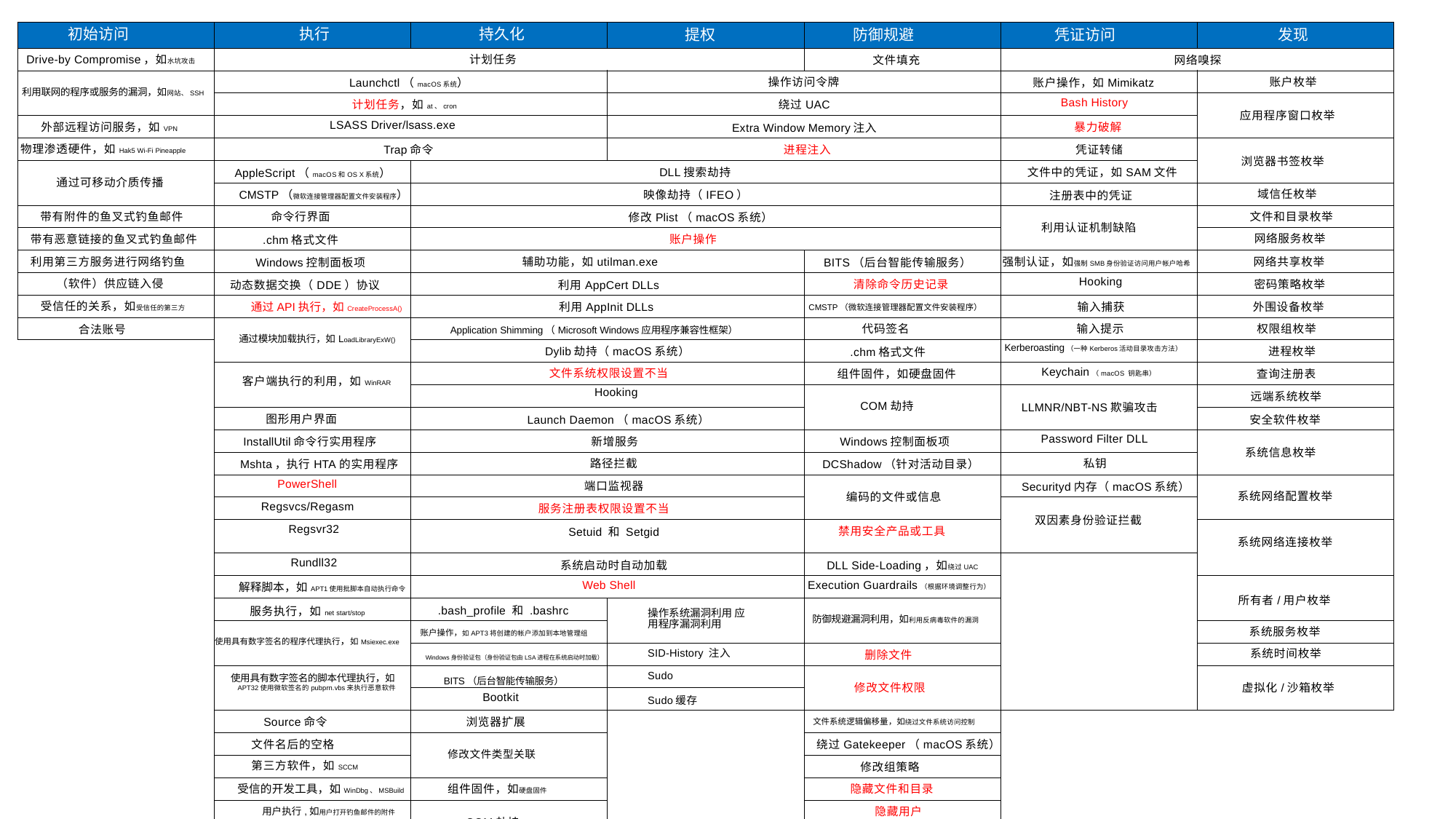

| 初始访问 | 执行 | 持久化 | 提权 | 防御规避 | 凭证访问 | 发现 |
| --- | --- | --- | --- | --- | --- | --- |
| Drive-by Compromise，如水坑攻击 | 计划任务 |  |  | 文件填充 | 网络嗅探 |  |
| 利用联网的程序或服务的漏洞，如网站、SSH | Launchctl（macOS系统） |  | 操作访问令牌 |  | 账户操作，如Mimikatz | 账户枚举 |
|  | 计划任务，如at、cron |  | 绕过UAC |  | Bash History | 应用程序窗口枚举 |
| 外部远程访问服务，如VPN | LSASS Driver/lsass.exe |  | Extra Window Memory注入 |  | 暴力破解 |  |
| 物理渗透硬件，如Hak5 Wi-Fi Pineapple | Trap命令 |  | 进程注入 |  | 凭证转储 | 浏览器书签枚举 |
| 通过可移动介质传播 | AppleScript（macOS和OS X系统） | DLL搜索劫持 |  |  | 文件中的凭证，如SAM文件 |  |
|  | CMSTP（微软连接管理器配置文件安装程序） | 映像劫持（IFEO） |  |  | 注册表中的凭证 | 域信任枚举 |
| 带有附件的鱼叉式钓鱼邮件 | 命令行界面 | 修改Plist（macOS系统） |  |  | 利用认证机制缺陷 | 文件和目录枚举 |
| 带有恶意链接的鱼叉式钓鱼邮件 | .chm格式文件 | 账户操作 |  |  |  | 网络服务枚举 |
| 利用第三方服务进行网络钓鱼 | Windows控制面板项 | 辅助功能，如utilman.exe |  | BITS（后台智能传输服务） | 强制认证，如强制SMB身份验证访问用户帐户哈希 | 网络共享枚举 |
| （软件）供应链入侵 | 动态数据交换（DDE）协议 | 利用AppCert DLLs |  | 清除命令历史记录 | Hooking | 密码策略枚举 |
| 受信任的关系，如受信任的第三方 | 通过API执行，如CreateProcessA() | 利用AppInit DLLs |  | CMSTP（微软连接管理器配置文件安装程序） | 输入捕获 | 外围设备枚举 |
| 合法账号 | 通过模块加载执行，如LoadLibraryExW() | Application Shimming（Microsoft Windows应用程序兼容性框架） |  | 代码签名 | 输入提示 | 权限组枚举 |
|  |  | Dylib劫持（macOS系统） |  | .chm格式文件 | Kerberoasting（一种Kerberos活动目录攻击方法） | 进程枚举 |
|  | 客户端执行的利用，如WinRAR | 文件系统权限设置不当 |  | 组件固件，如硬盘固件 | Keychain（macOS 钥匙串） | 查询注册表 |
|  |  | Hooking |  | COM劫持 | LLMNR/NBT-NS欺骗攻击 | 远端系统枚举 |
|  | 图形用户界面 | Launch Daemon（macOS系统） |  |  |  | 安全软件枚举 |
|  | InstallUtil命令行实用程序 | 新增服务 |  | Windows控制面板项 | Password Filter DLL | 系统信息枚举 |
|  | Mshta，执行HTA的实用程序 | 路径拦截 |  | DCShadow（针对活动目录） | 私钥 |  |
|  | PowerShell | 端口监视器 |  | 编码的文件或信息 | Securityd内存（macOS系统） | 系统网络配置枚举 |
|  | Regsvcs/Regasm | 服务注册表权限设置不当 |  |  | 双因素身份验证拦截 |  |
|  | Regsvr32 | Setuid 和 Setgid |  | 禁用安全产品或工具 |  | 系统网络连接枚举 |
|  | Rundll32 | 系统启动时自动加载 |  | DLL Side-Loading，如绕过UAC |  |  |
|  | 解释脚本，如APT1使用批脚本自动执行命令 | Web Shell |  | Execution Guardrails（根据环境调整行为） |  | 所有者/用户枚举 |
|  | 服务执行，如net start/stop | .bash\_profile 和 .bashrc | 操作系统漏洞利用 应用程序漏洞利用 | 防御规避漏洞利用，如利用反病毒软件的漏洞 |  |  |
|  | 使用具有数字签名的程序代理执行，如Msiexec.exe | 账户操作，如APT3将创建的帐户添加到本地管理组 |  |  |  | 系统服务枚举 |
|  |  | Windows身份验证包（身份验证包由LSA进程在系统启动时加载） | SID-History 注入 | 删除文件 |  | 系统时间枚举 |
|  | 使用具有数字签名的脚本代理执行，如 APT32使用微软签名的pubprn.vbs来执行恶意软件 | BITS（后台智能传输服务） | Sudo | 修改文件权限 |  | 虚拟化/沙箱枚举 |
|  |  | Bootkit | Sudo缓存 |  |  |  |
|  | Source命令 | 浏览器扩展 |  | 文件系统逻辑偏移量，如绕过文件系统访问控制 |  |  |
|  | 文件名后的空格 | 修改文件类型关联 |  | 绕过Gatekeeper（macOS系统） |  |  |
|  | 第三方软件，如SCCM |  |  | 修改组策略 |  |  |
|  | 受信的开发工具，如WinDbg、MSBuild | 组件固件，如硬盘固件 |  | 隐藏文件和目录 |  |  |
|  | 用户执行,如用户打开钓鱼邮件的附件 | COM劫持 |  | 隐藏用户 |  |  |
|  | WMI |  |  | 隐藏窗口 |  |  |
|  |  | 新增账户 |  | HISTCONTRO环境变量，跟踪history命令应保存的内容 |  |  |
|  | Windows远程管理（WinRM） | 外部远程访问服务，如VPN |  | 阻止主机信标上传 |  |  |
|  |  | 隐藏文件和目录 |  | Indicator Removal from Tools，如免杀 |  |  |
|  | XSL脚本处理 | 安装Hypervisor Rootkit |  |  |  |  |
|  |  | 内核模块和扩展，如内核模式Rootkit |  | 清理主机痕迹，如Bash History |  |  |
|  |  |  |  | 间接命令执行，如使用Forfiles执行命令避免使用CMD |  |  |
|  |  | Launch Agent（macOS系统） |  | 安装根证书 |  |  |
|  |  | LC\_LOAD\_DYLIB （macOS系统） |  | InstallUtil命令行实用程序 |  |  |
|  |  | 登录项（macOS系统） |  | Launchctl（macOS系统） |  |  |
|  |  | 使用登录脚本 |  | LC\_MAIN劫持（macOS系统） |  |  |
|  |  | 修改现有服务 |  | 伪装，如将psexec服务名改为mstdc |  |  |
|  |  | 使用Netshell执行恶意DLL |  | 修改注册表 |  |  |
|  |  | 利用Office程序启动 |  | Mshta，执行HTA的实用程序 |  |  |
|  |  | Port Knocking |  | 移除网络共享[记录] |  |  |
|  |  | Rc.common（macOS系统启动时会执行此脚本） |  |  |  |  |
|  |  | Redundant Access |  | NTFS文件属性，如Alternate Data Streams |  |  |
|  |  | 注册表运行项/启动文件夹 |  | 混淆的文件或信息 |  |  |
|  |  | 利用macOS系统重新打开的应用程序特性 |  | Port Knocking |  |  |
|  |  | 屏幕保护程序 |  | Process Doppelgänging代码注入技术 |  |  |
|  |  | Windows安全支持提供程序（SSP） |  | Process Hollowing，类似于进程注入 |  |  |
|  |  | 修改快捷方式，如LNK劫持 |  | Redundant Access |  |  |
|  |  | SIP和信任提供程序劫持 |  | Regsvcs/Regasm |  |  |
|  |  |  |  | Regsvr32 |  |  |
|  |  | 系统固件 |  | Rootkit |  |  |
|  |  | Systemd服务（Linux） |  | Rundll32 |  |  |
|  |  | 时间提供程序 |  | 解释脚本 |  |  |
|  |  | WMI 事件订阅 |  | 使用具有数字签名 的程序代理执行， 如Msiexec.exe |  |  |
|  |  |  |  | 使用具有数字签名的脚本代理执行， 如APT32使用微软签名的pubprn.vbs 来执行恶意软件 |  |  |
|  |  | Winlogon |  |  |  |  |
|  |  |  |  | SIP和信任提供程序劫持 |  |  |
|  |  |  |  | 软件打包 |  |  |
|  |  |  |  | 文件名后的空格 |  |  |
|  |  |  |  | 模板注入(Office文件) |  |  |
|  |  |  |  | Timestomp，修改文件时间戳 |  |  |
|  |  |  |  | 受信的开发工具，如WinDbg、MSBuild |  |  |
|  |  |  |  | 反虚拟化/沙箱 |  |  |
|  |  |  |  | Web Service，如Twiiter用作C2 |  |  |
|  |  |  |  | XSL脚本处理 |  |  |